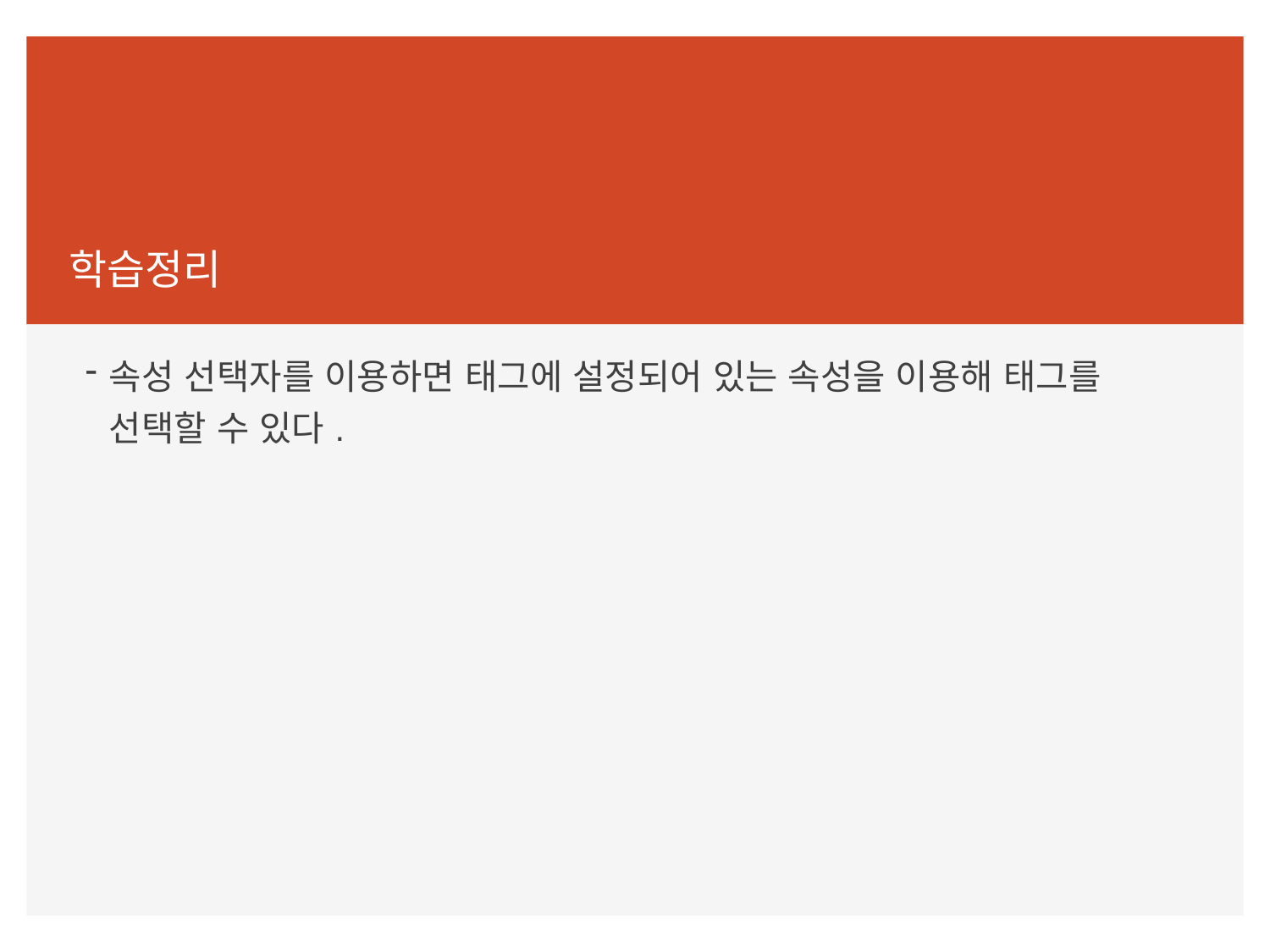

학습정리
속성 선택자를 이용하면 태그에 설정되어 있는 속성을 이용해 태그를 선택할 수 있다.